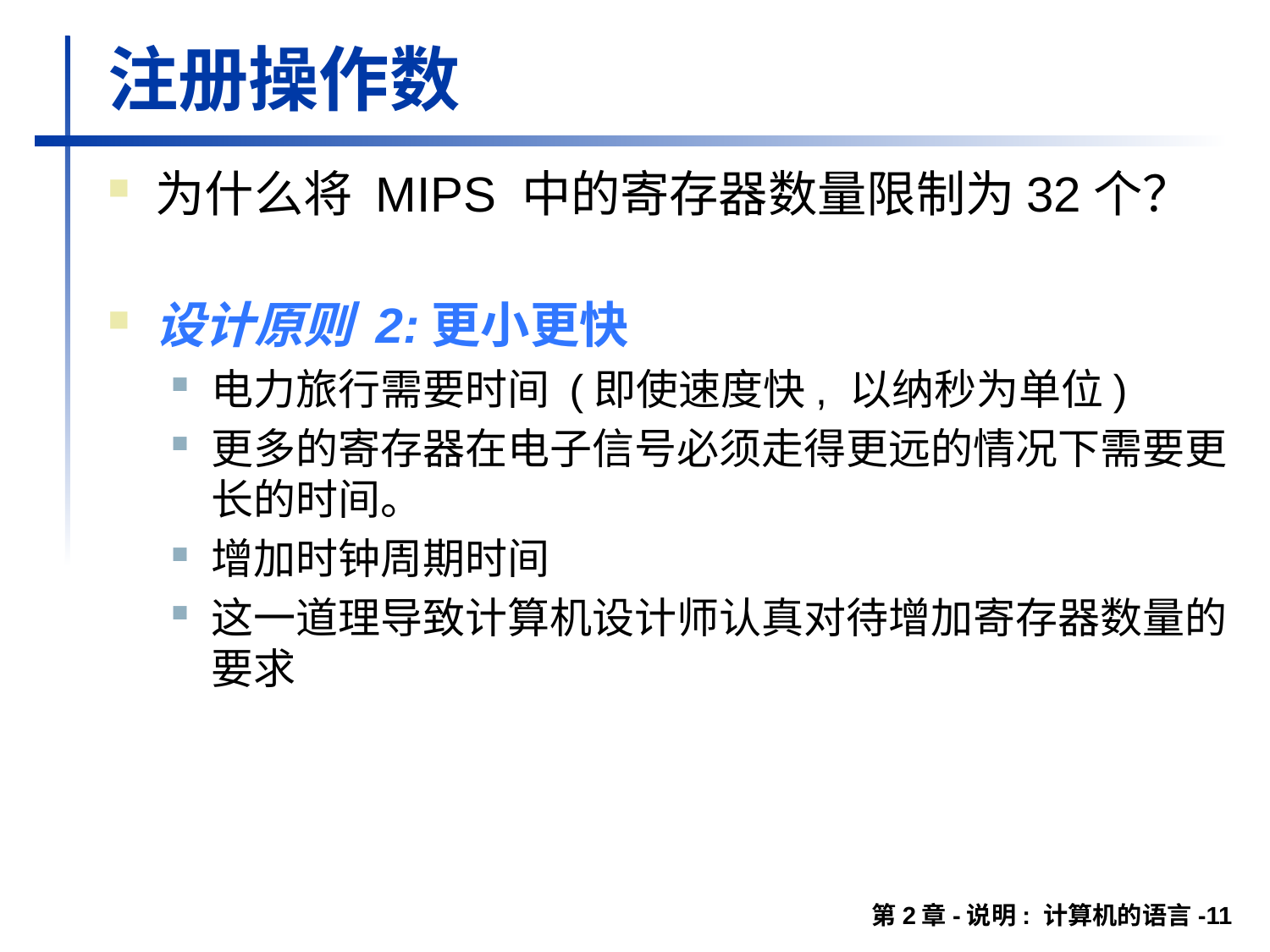

# 注册操作数
为什么将 MIPS 中的寄存器数量限制为32个？

设计原则 2:更小更快
电力旅行需要时间 (即使速度快, 以纳秒为单位)
更多的寄存器在电子信号必须走得更远的情况下需要更长的时间。
增加时钟周期时间
这一道理导致计算机设计师认真对待增加寄存器数量的要求
第2章-说明: 计算机的语言-11